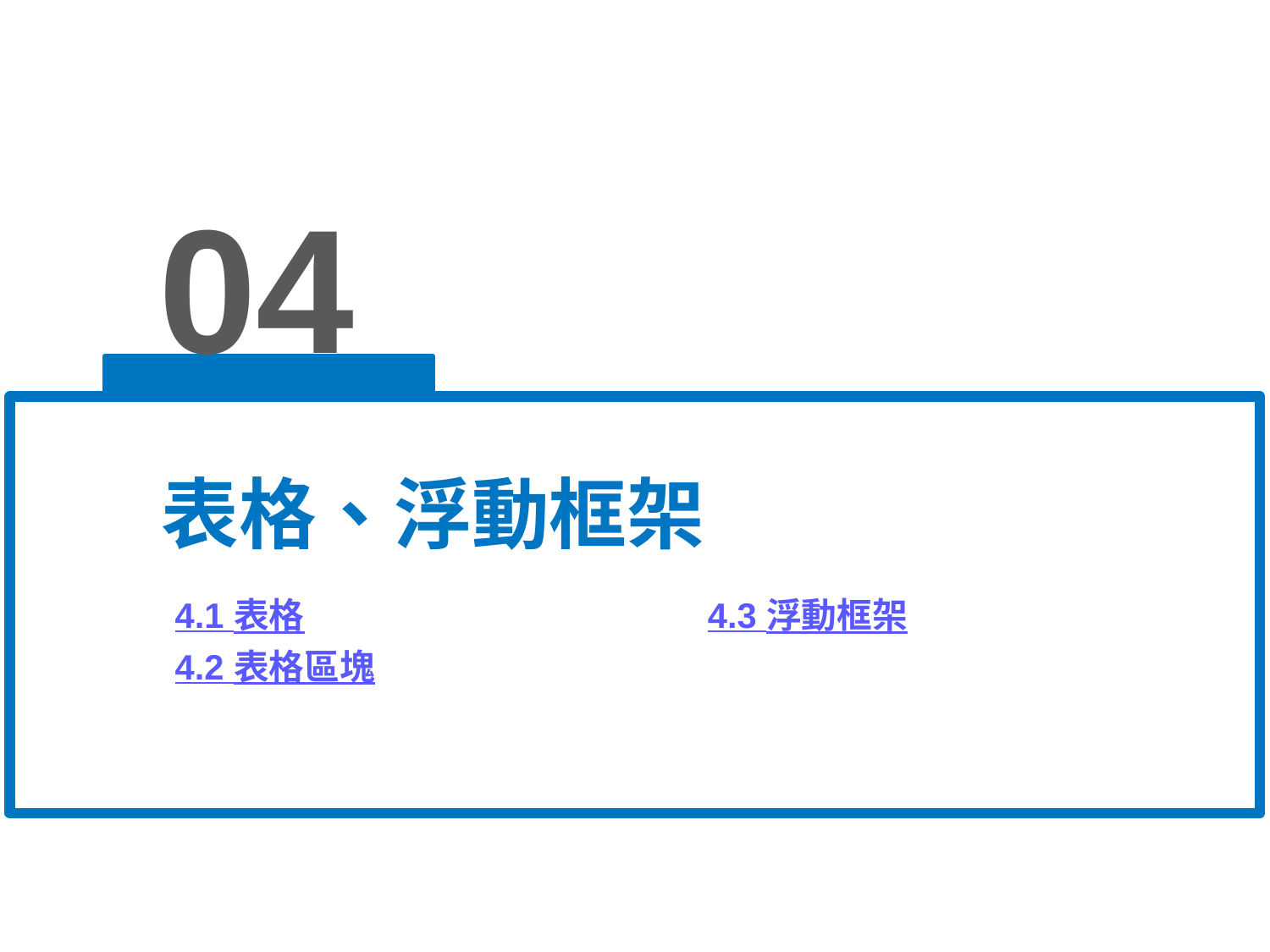

04
表格、浮動框架
4.1 表格
4.2 表格區塊

4.3 浮動框架